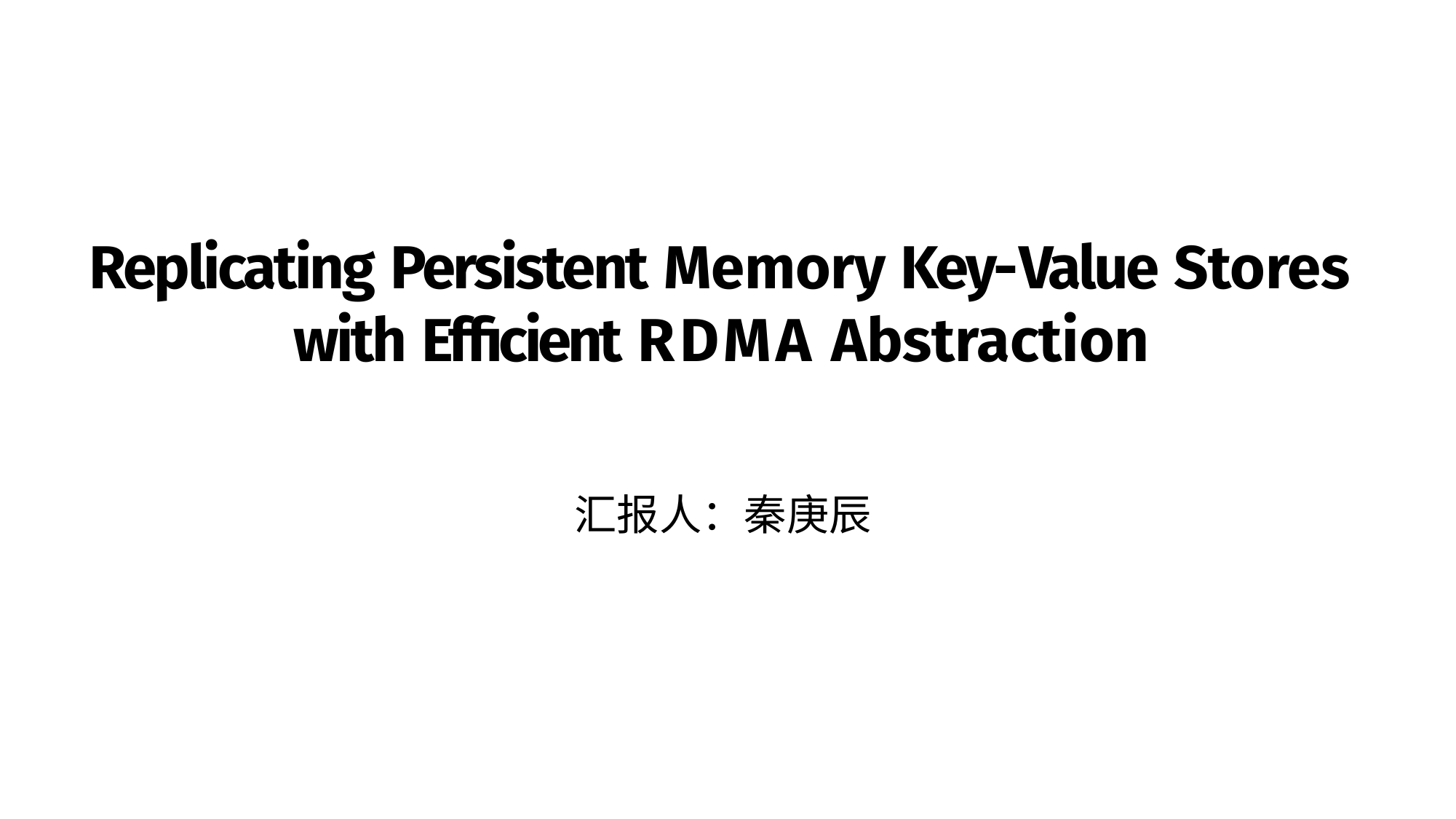

# Replicating Persistent Memory Key-Value Stores with Efficient RDMA Abstraction
汇报人：秦庚辰